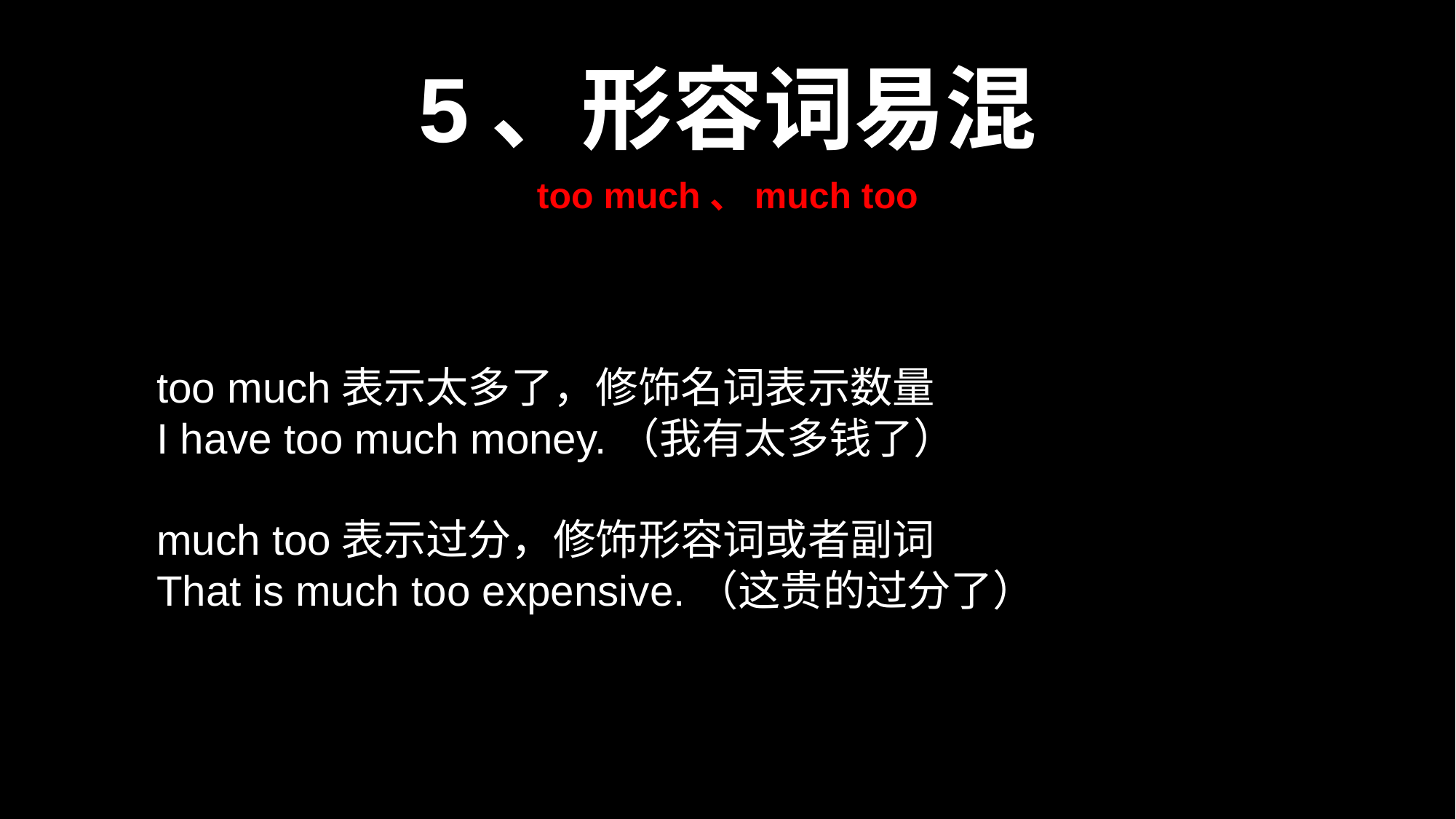

5、形容词易混
too much、much too
too much表示太多了，修饰名词表示数量
I have too much money.（我有太多钱了）

much too表示过分，修饰形容词或者副词
That is much too expensive.（这贵的过分了）